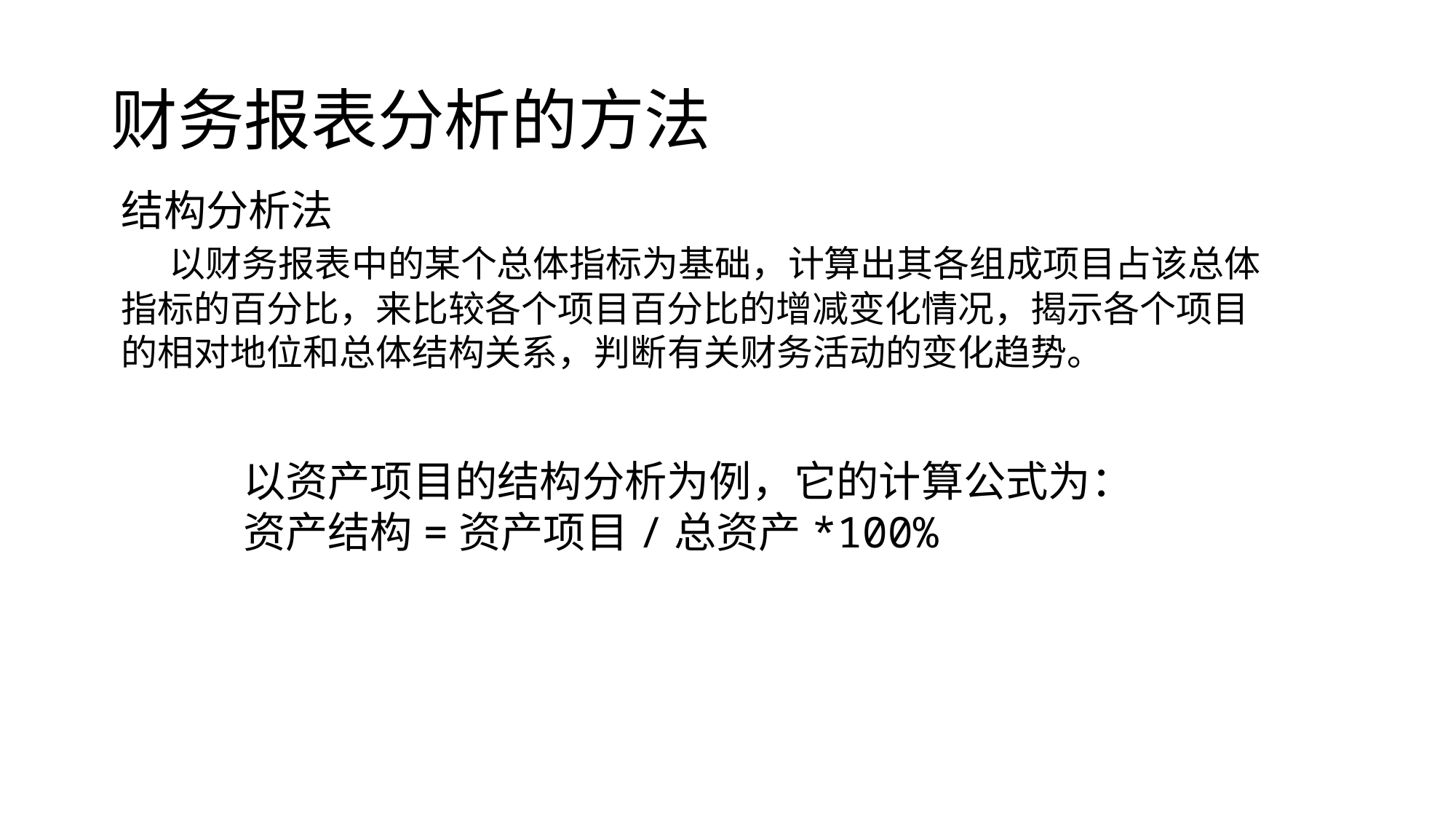

财务报表分析的方法
结构分析法
    以财务报表中的某个总体指标为基础，计算出其各组成项目占该总体指标的百分比，来比较各个项目百分比的增减变化情况，揭示各个项目的相对地位和总体结构关系，判断有关财务活动的变化趋势。
以资产项目的结构分析为例，它的计算公式为：
资产结构=资产项目/总资产*100%